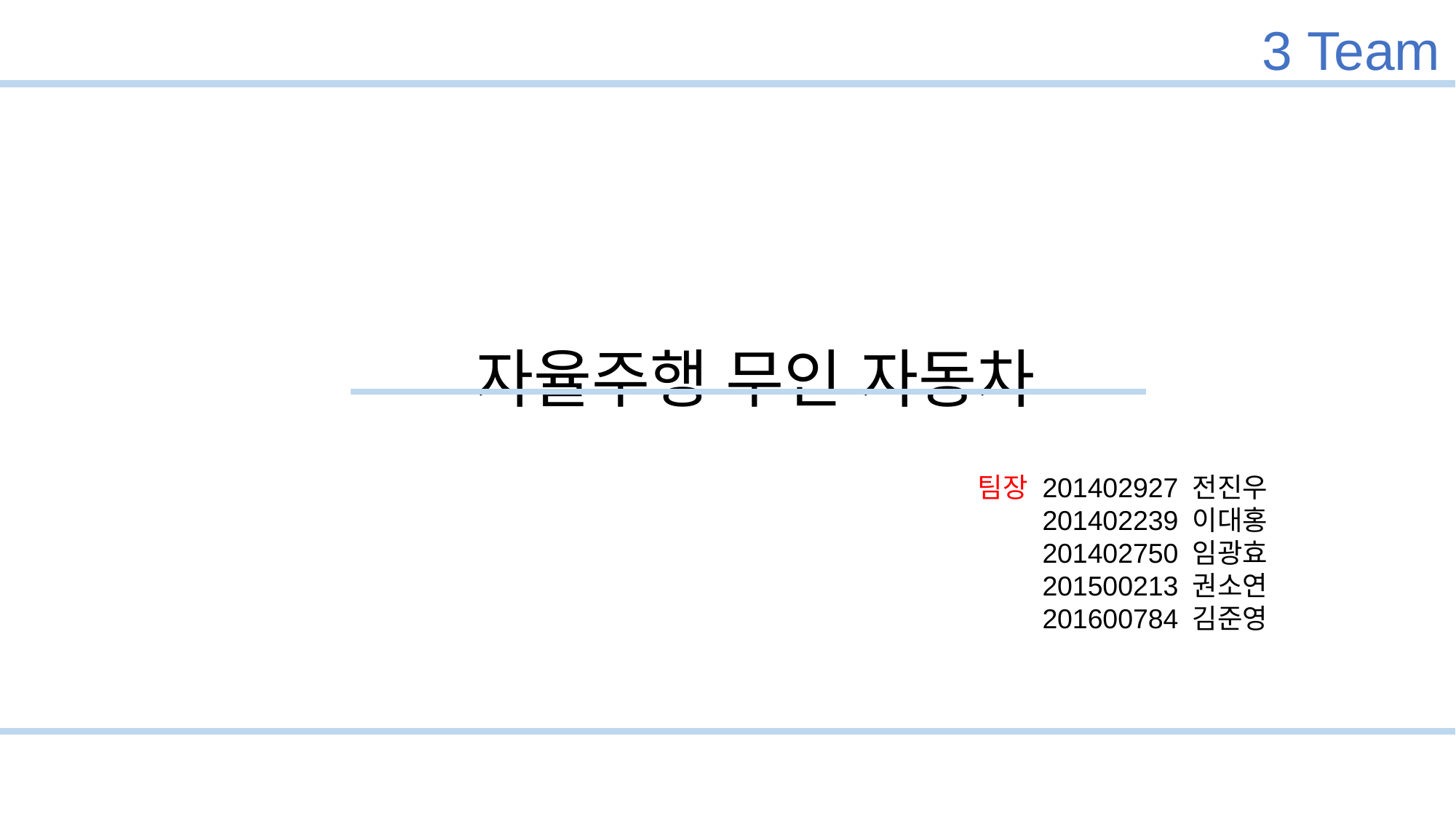

3 Team
  자율주행 무인 자동차
팀장 201402927 전진우
      201402239 이대홍
201402750 임광효
201500213 권소연
201600784 김준영